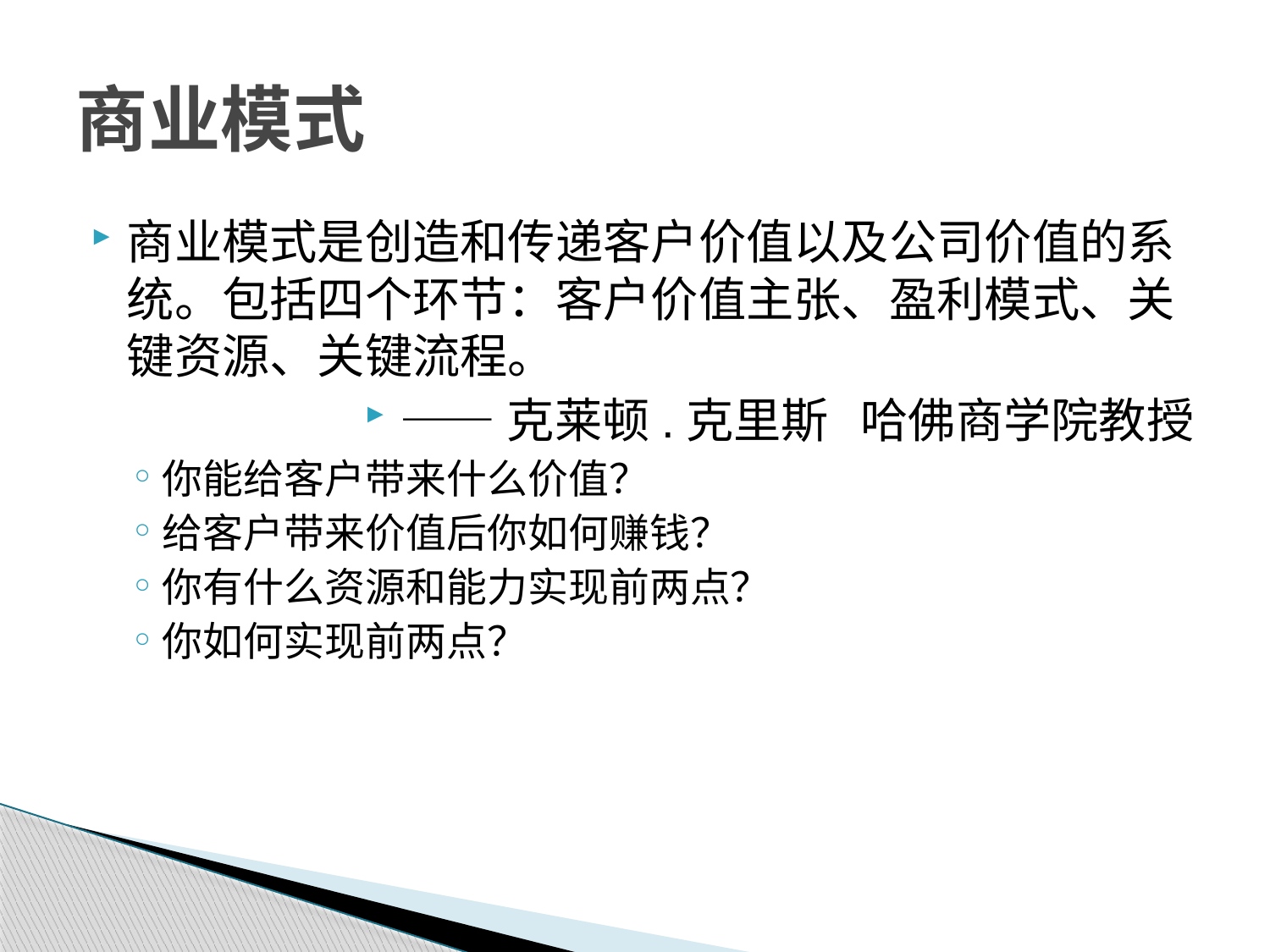

# 商业模式
商业模式是创造和传递客户价值以及公司价值的系统。包括四个环节：客户价值主张、盈利模式、关键资源、关键流程。
——克莱顿.克里斯   哈佛商学院教授
你能给客户带来什么价值？
给客户带来价值后你如何赚钱？
你有什么资源和能力实现前两点？
你如何实现前两点？